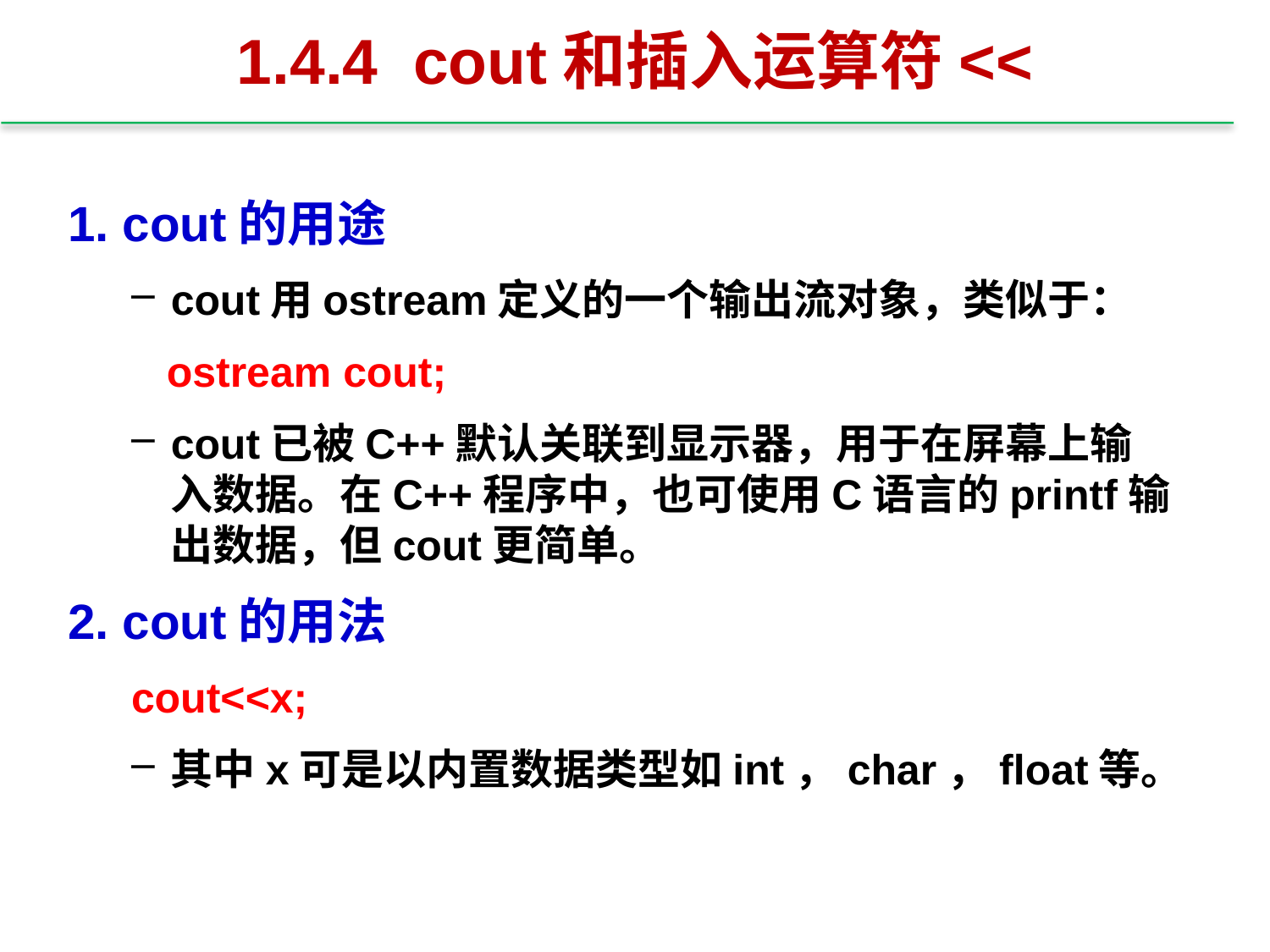

# 1.4.4  cout和插入运算符<<
1. cout的用途
cout用ostream定义的一个输出流对象，类似于：
   ostream cout;
cout已被C++默认关联到显示器，用于在屏幕上输入数据。在C++程序中，也可使用C语言的printf输出数据，但cout更简单。
2. cout的用法
cout<<x;
其中x可是以内置数据类型如int，char，float等。